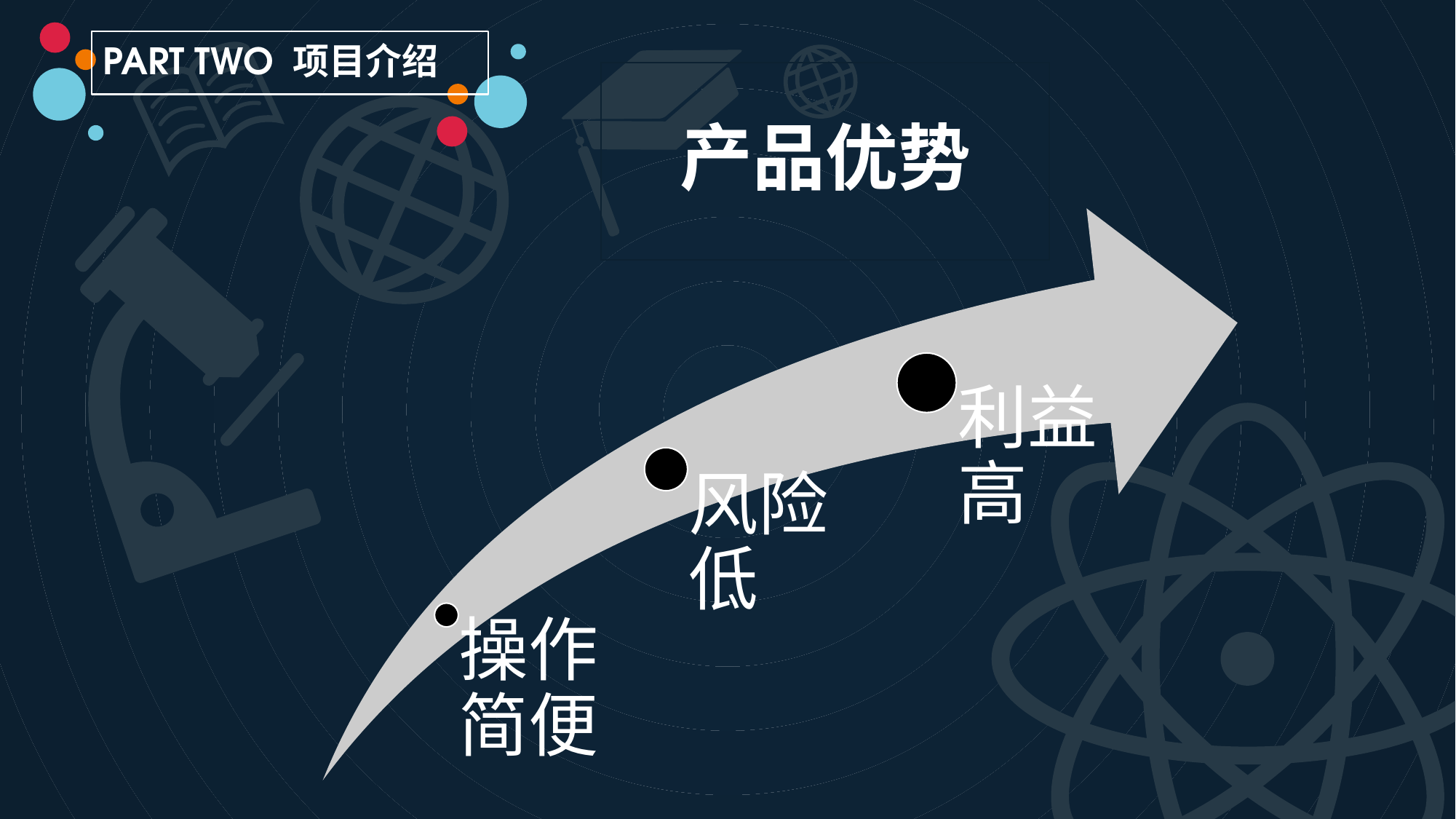

PART TWO 项目介绍
产品优势
操作简便
风险低
利益高